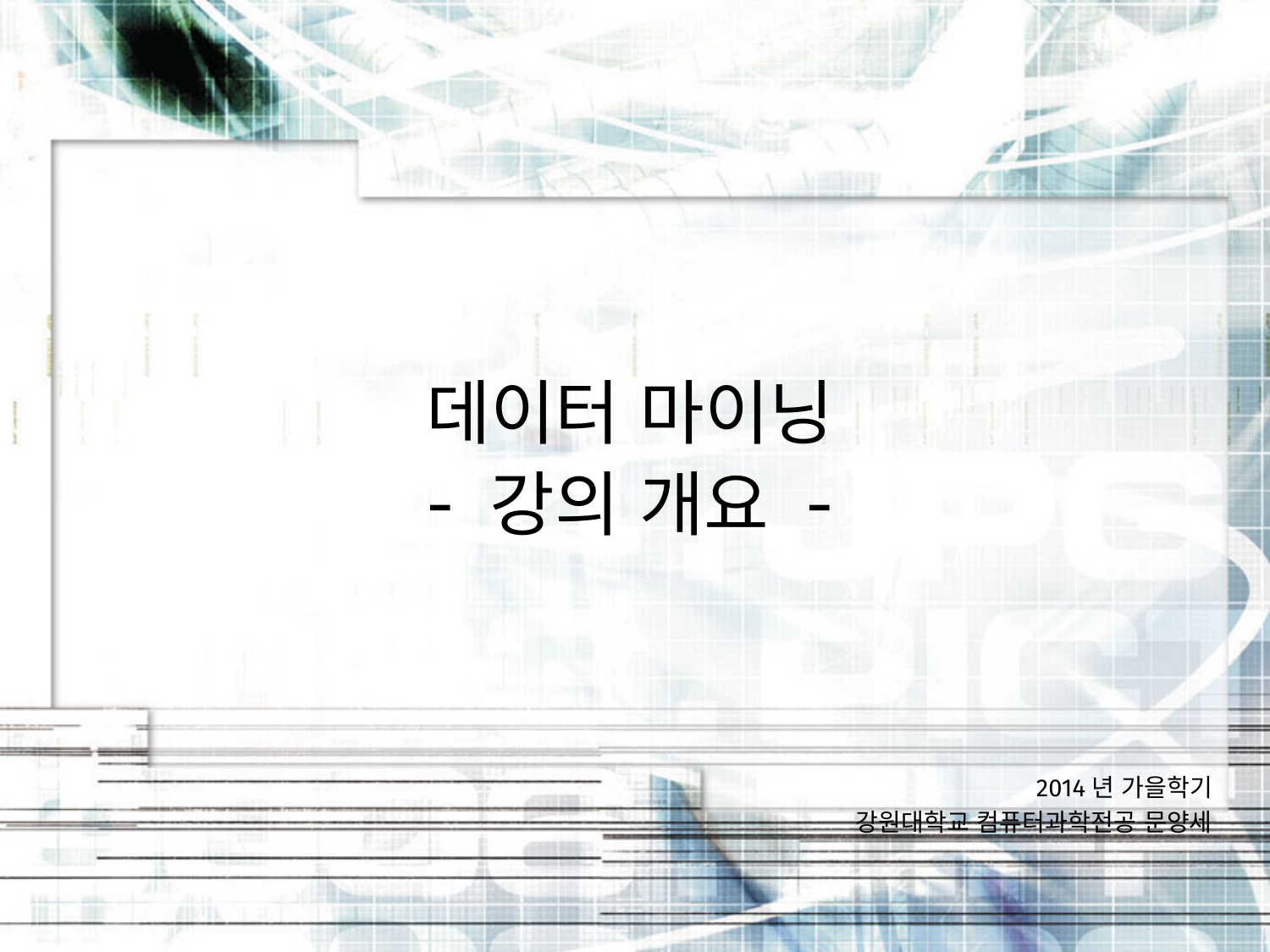

데이터 마이닝
- 강의 개요 -
2014년 가을학기
강원대학교 컴퓨터과학전공 문양세